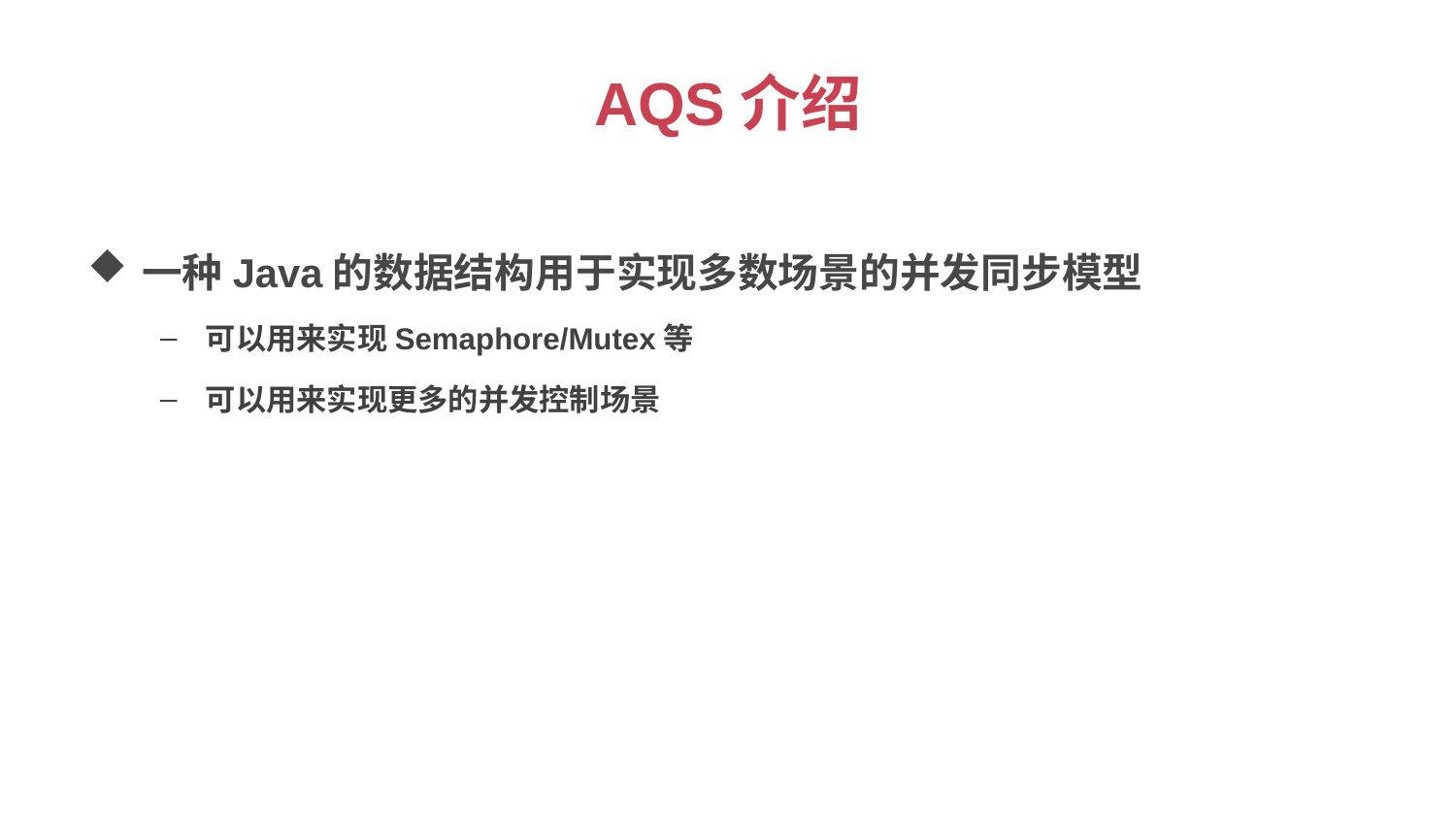

# AQS介绍
一种Java的数据结构用于实现多数场景的并发同步模型
可以用来实现Semaphore/Mutex等
可以用来实现更多的并发控制场景